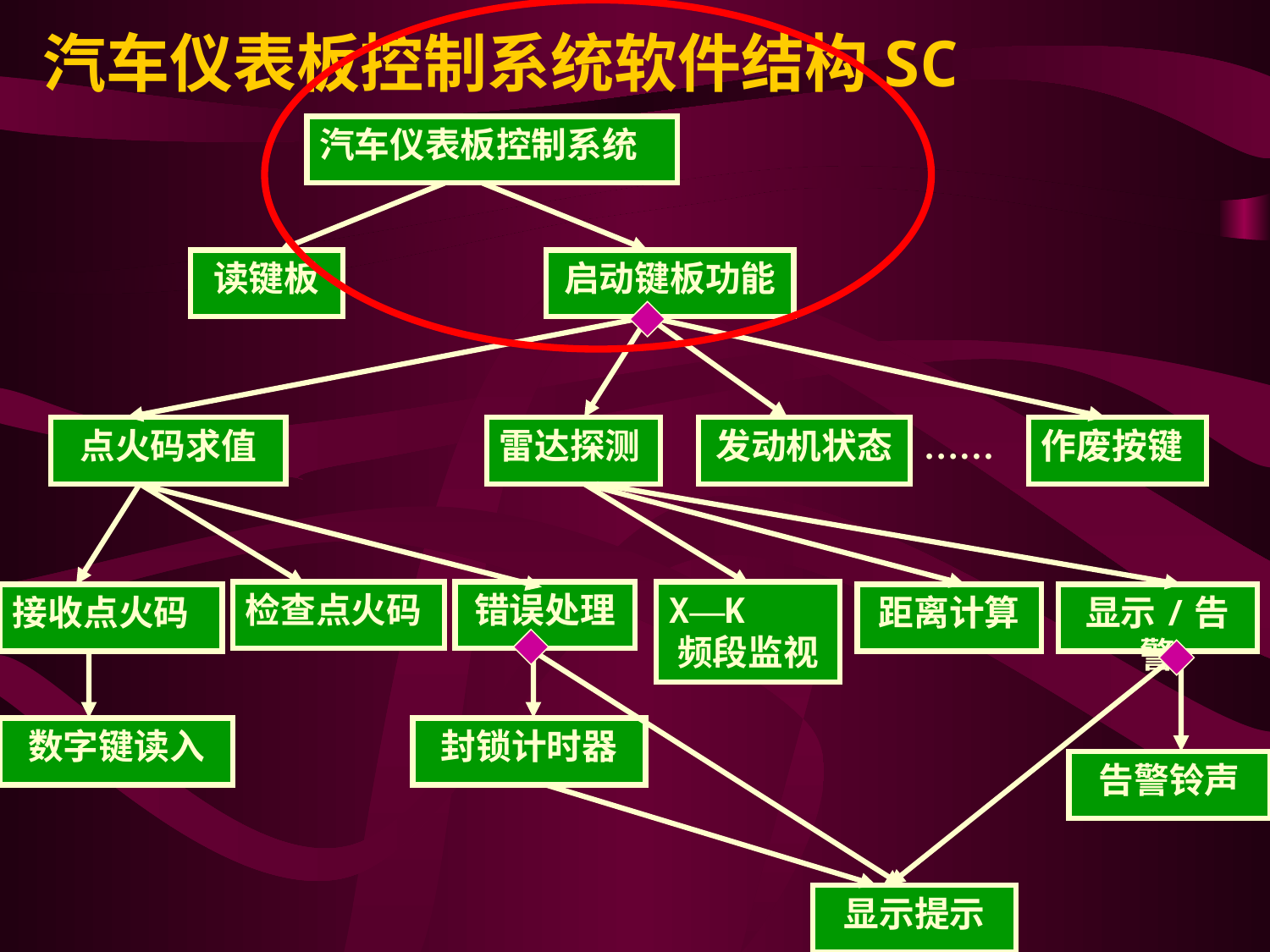

汽车仪表板控制系统软件结构SC
汽车仪表板控制系统

读键板
启动键板功能

点火码求值
雷达探测
发动机状态
……
作废按键

检查点火码
错误处理
X—K
频段监视
接收点火码
距离计算
显示/告警

数字键读入
封锁计时器
告警铃声

137
显示提示